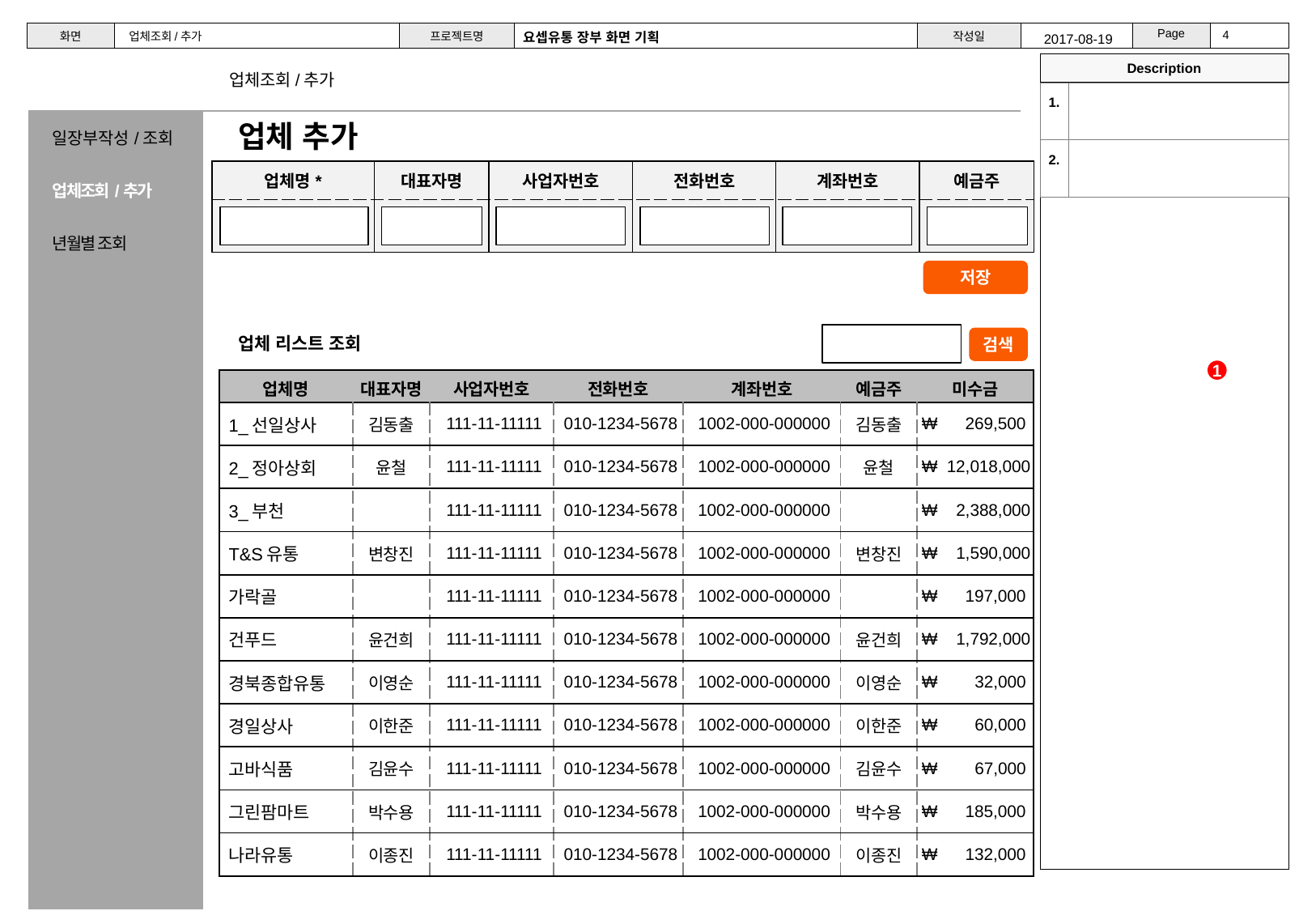

# 업체조회/추가
요셉유통 장부 화면 기획
2017-08-19
업체조회/추가
| 1. |  |
| --- | --- |
| 2. |  |
| 일장부작성/조회 |
| --- |
| 업체조회/추가 |
| 년월별 조회 |
|  |
업체 추가
| 업체명\* | 대표자명 | 사업자번호 | 전화번호 | 계좌번호 | 예금주 |
| --- | --- | --- | --- | --- | --- |
|  |  |  |  |  |  |

저장

업체 리스트 조회
검색
1
| 업체명 | 대표자명 | 사업자번호 | 전화번호 | 계좌번호 | 예금주 | 미수금 |
| --- | --- | --- | --- | --- | --- | --- |
| 1\_선일상사 | 김동출 | 111-11-11111 | 010-1234-5678 | 1002-000-000000 | 김동출 | ₩ 269,500 |
| 2\_정아상회 | 윤철 | 111-11-11111 | 010-1234-5678 | 1002-000-000000 | 윤철 | ₩ 12,018,000 |
| 3\_부천 |  | 111-11-11111 | 010-1234-5678 | 1002-000-000000 |  | ₩ 2,388,000 |
| T&S유통 | 변창진 | 111-11-11111 | 010-1234-5678 | 1002-000-000000 | 변창진 | ₩ 1,590,000 |
| 가락골 |  | 111-11-11111 | 010-1234-5678 | 1002-000-000000 |  | ₩ 197,000 |
| 건푸드 | 윤건희 | 111-11-11111 | 010-1234-5678 | 1002-000-000000 | 윤건희 | ₩ 1,792,000 |
| 경북종합유통 | 이영순 | 111-11-11111 | 010-1234-5678 | 1002-000-000000 | 이영순 | ₩ 32,000 |
| 경일상사 | 이한준 | 111-11-11111 | 010-1234-5678 | 1002-000-000000 | 이한준 | ₩ 60,000 |
| 고바식품 | 김윤수 | 111-11-11111 | 010-1234-5678 | 1002-000-000000 | 김윤수 | ₩ 67,000 |
| 그린팜마트 | 박수용 | 111-11-11111 | 010-1234-5678 | 1002-000-000000 | 박수용 | ₩ 185,000 |
| 나라유통 | 이종진 | 111-11-11111 | 010-1234-5678 | 1002-000-000000 | 이종진 | ₩ 132,000 |